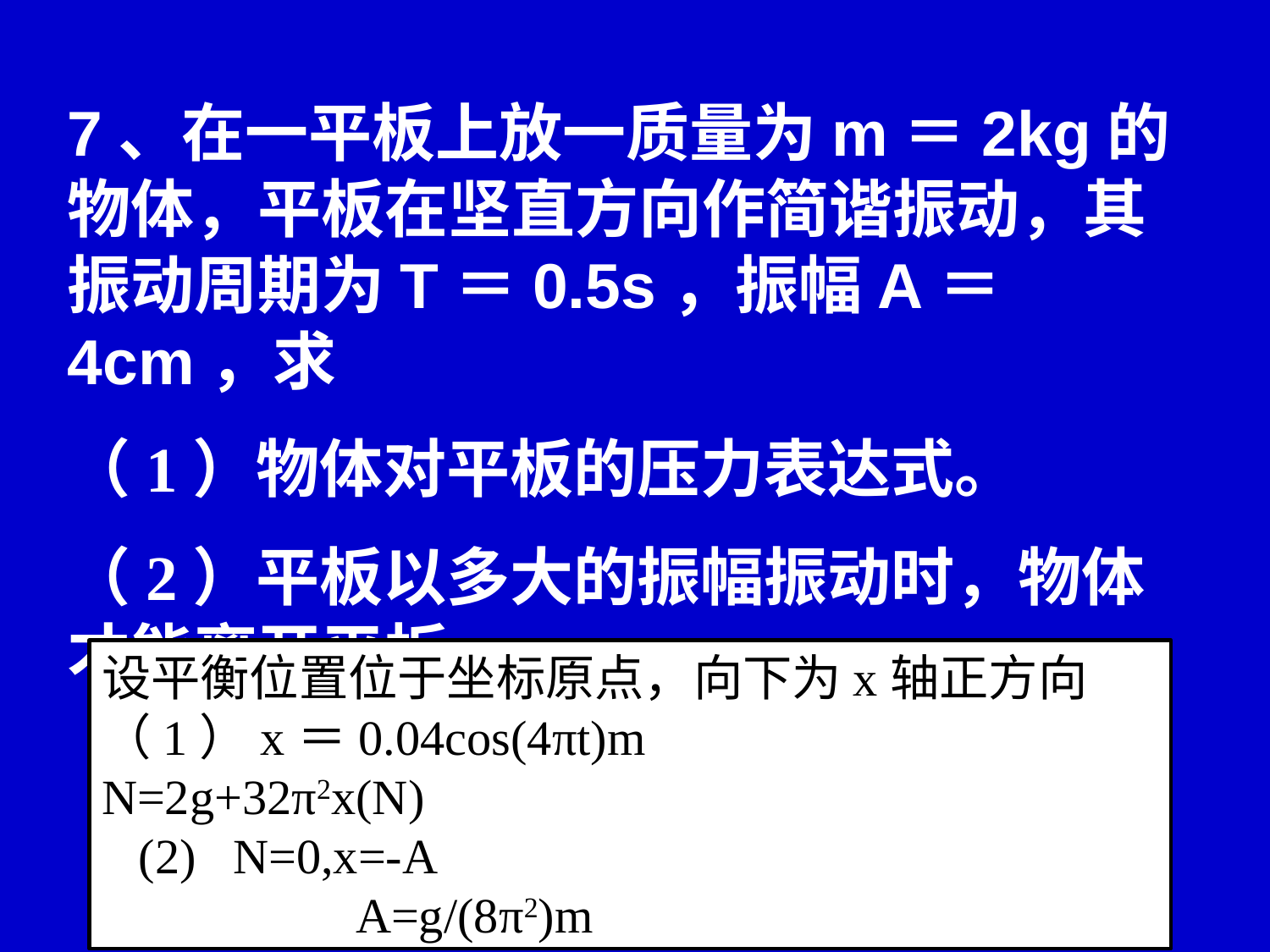

7、在一平板上放一质量为m＝2kg的物体，平板在坚直方向作简谐振动，其振动周期为T＝0.5s，振幅A＝4cm，求
（1）物体对平板的压力表达式。
（2）平板以多大的振幅振动时，物体才能离开平板。
设平衡位置位于坐标原点，向下为x轴正方向
（1）x＝0.04cos(4πt)m
N=2g+32π2x(N)
   (2)   N=0,x=-A
		A=g/(8π2)m